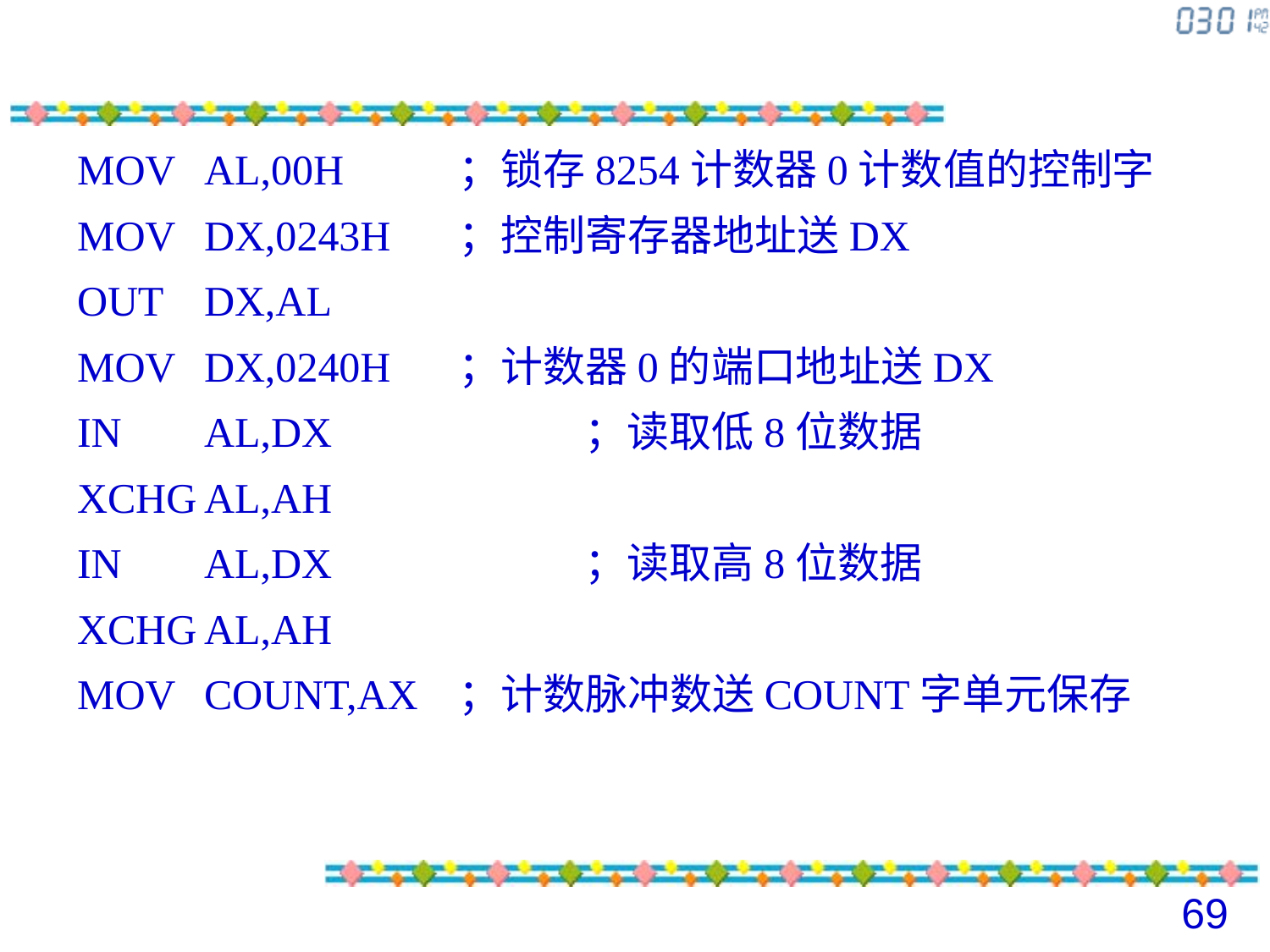

MOV	AL,00H	；锁存8254计数器0计数值的控制字
MOV	DX,0243H	；控制寄存器地址送DX
OUT	DX,AL
MOV	DX,0240H	；计数器0的端口地址送DX
IN	AL,DX	           ；读取低8位数据
XCHG	AL,AH
IN	AL,DX	           ；读取高8位数据
XCHG	AL,AH
MOV	COUNT,AX	；计数脉冲数送COUNT字单元保存